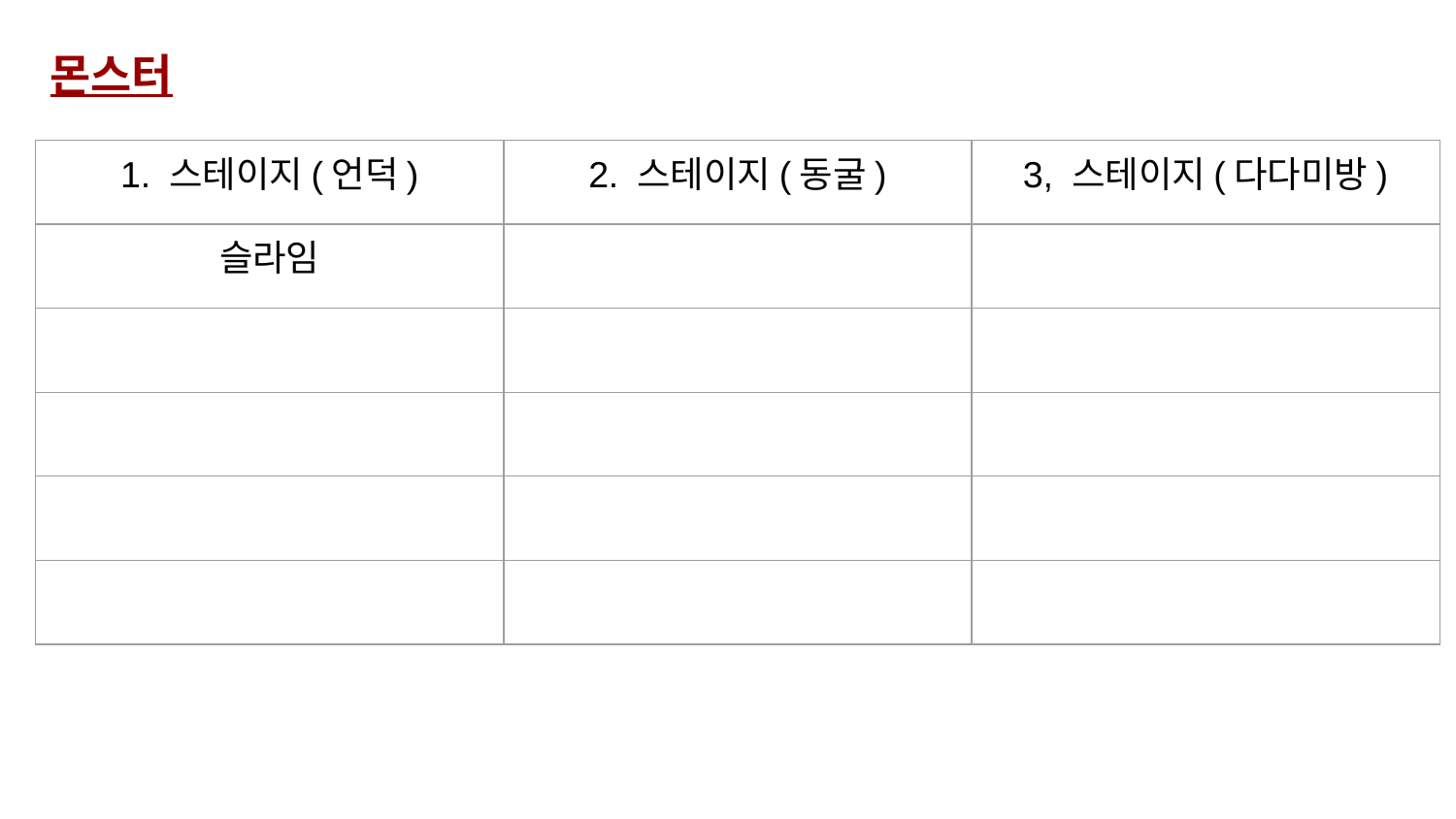

몬스터
| 1. 스테이지(언덕) | 2. 스테이지(동굴) | 3, 스테이지(다다미방) |
| --- | --- | --- |
| 슬라임 |  |  |
|  |  |  |
|  |  |  |
|  |  |  |
|  |  |  |